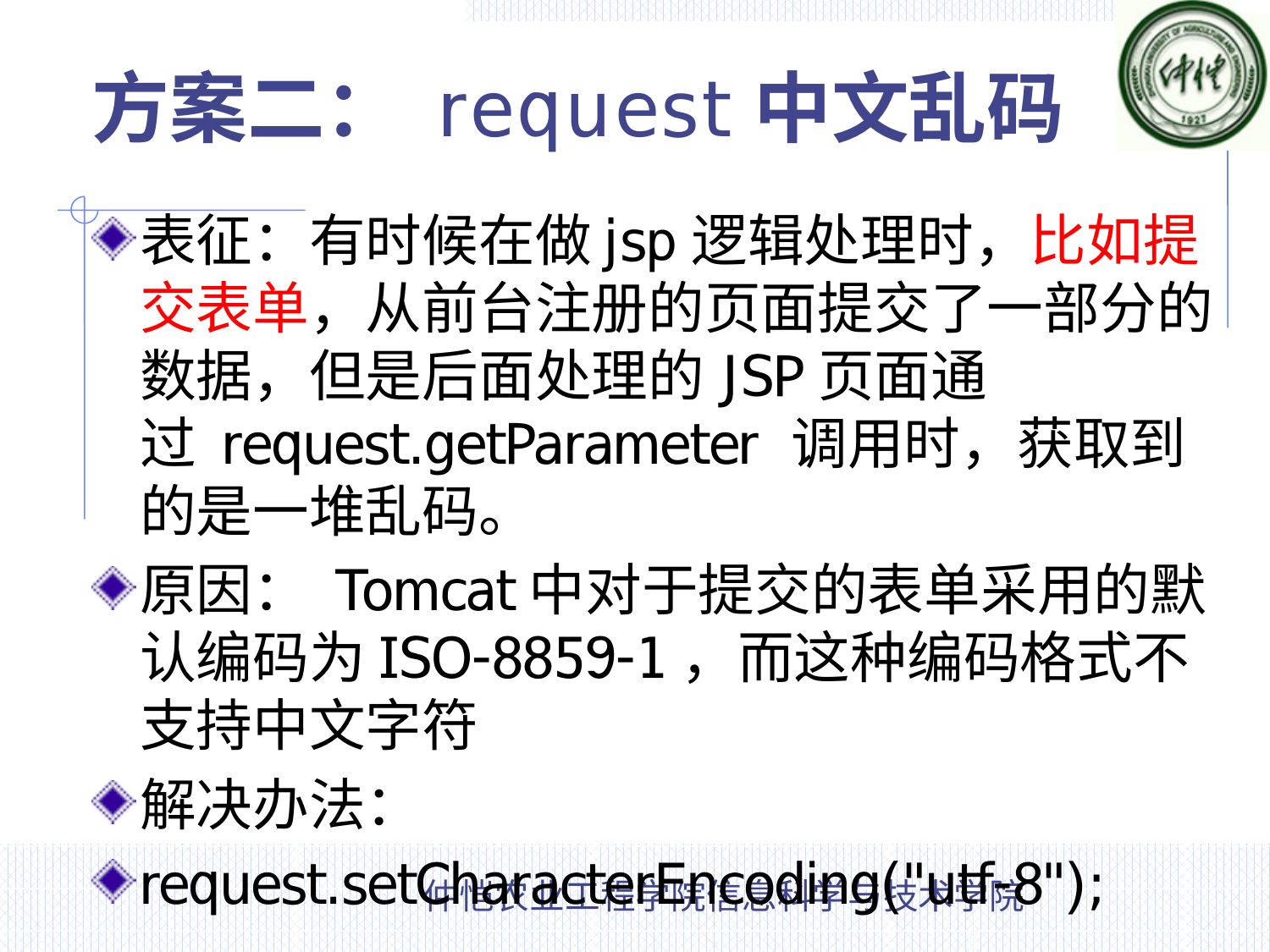

# 方案二： request中文乱码
表征：有时候在做jsp逻辑处理时，比如提交表单，从前台注册的页面提交了一部分的数据，但是后面处理的JSP页面通过 request.getParameter 调用时，获取到的是一堆乱码。
原因： Tomcat中对于提交的表单采用的默认编码为ISO-8859-1，而这种编码格式不支持中文字符
解决办法：
request.setCharacterEncoding("utf-8");